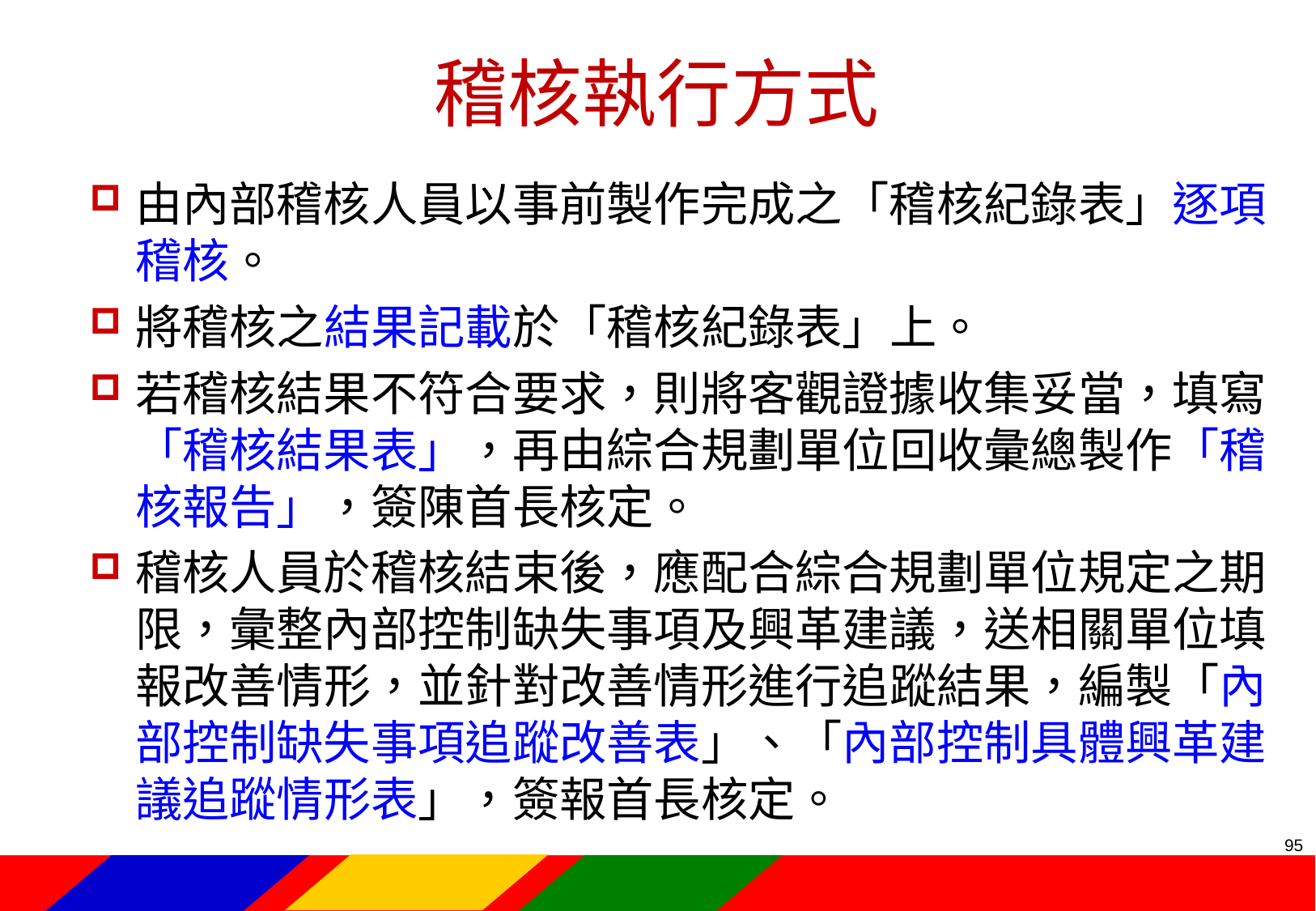

# 稽核執行方式
由內部稽核人員以事前製作完成之「稽核紀錄表」逐項稽核。
將稽核之結果記載於「稽核紀錄表」上。
若稽核結果不符合要求，則將客觀證據收集妥當，填寫「稽核結果表」，再由綜合規劃單位回收彙總製作「稽核報告」，簽陳首長核定。
稽核人員於稽核結束後，應配合綜合規劃單位規定之期限，彙整內部控制缺失事項及興革建議，送相關單位填報改善情形，並針對改善情形進行追蹤結果，編製「內部控制缺失事項追蹤改善表」、「內部控制具體興革建議追蹤情形表」，簽報首長核定。
95